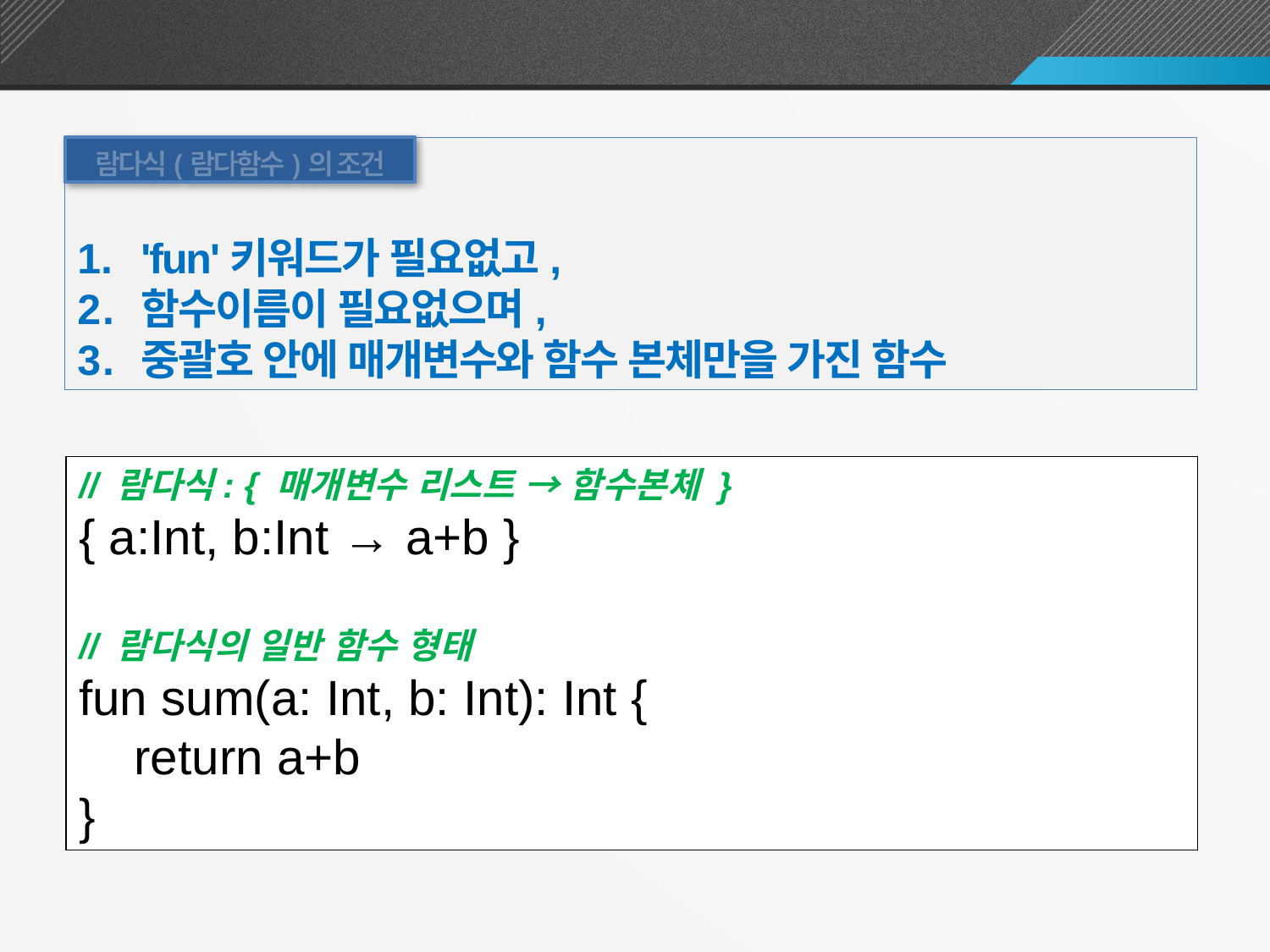

람다식(람다함수)
람다식(람다함수)의 조건

'fun'키워드가 필요없고,
함수이름이 필요없으며,
중괄호 안에 매개변수와 함수 본체만을 가진 함수
// 람다식: { 매개변수 리스트 → 함수본체 }
{ a:Int, b:Int → a+b }

// 람다식의 일반 함수 형태
fun sum(a: Int, b: Int): Int {
    return a+b
}